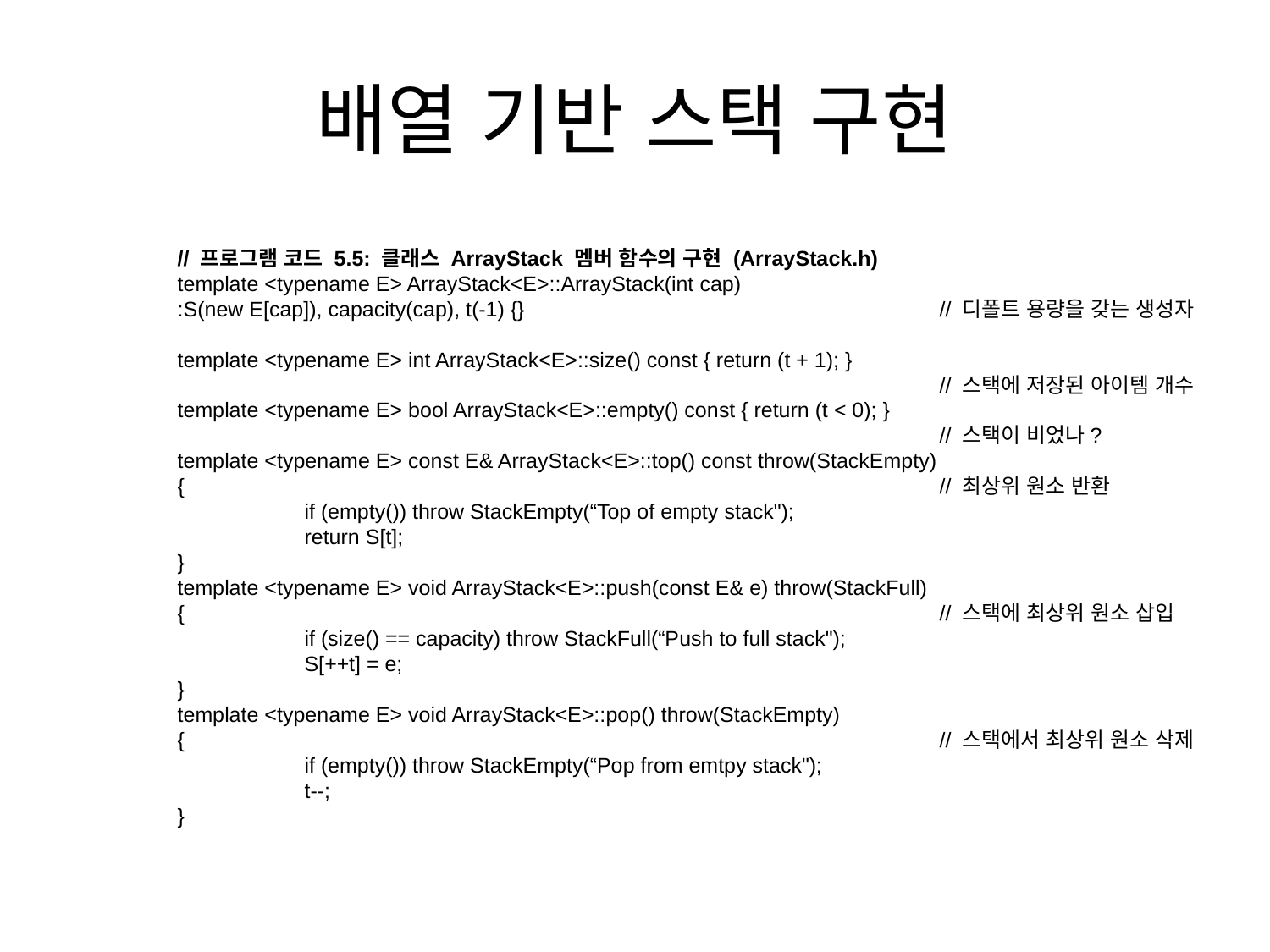

# 배열 기반 스택 구현
// 프로그램 코드 5.5: 클래스 ArrayStack 멤버 함수의 구현 (ArrayStack.h)
template <typename E> ArrayStack<E>::ArrayStack(int cap)
:S(new E[cap]), capacity(cap), t(-1) {}				// 디폴트 용량을 갖는 생성자

template <typename E> int ArrayStack<E>::size() const { return (t + 1); }
						// 스택에 저장된 아이템 개수
template <typename E> bool ArrayStack<E>::empty() const { return (t < 0); }
						// 스택이 비었나?
template <typename E> const E& ArrayStack<E>::top() const throw(StackEmpty)
{						// 최상위 원소 반환
	if (empty()) throw StackEmpty(“Top of empty stack");
	return S[t];
}
template <typename E> void ArrayStack<E>::push(const E& e) throw(StackFull)
{						// 스택에 최상위 원소 삽입
	if (size() == capacity) throw StackFull(“Push to full stack");
	S[++t] = e;
}
template <typename E> void ArrayStack<E>::pop() throw(StackEmpty)
{						// 스택에서 최상위 원소 삭제
	if (empty()) throw StackEmpty(“Pop from emtpy stack");
	t--;
}